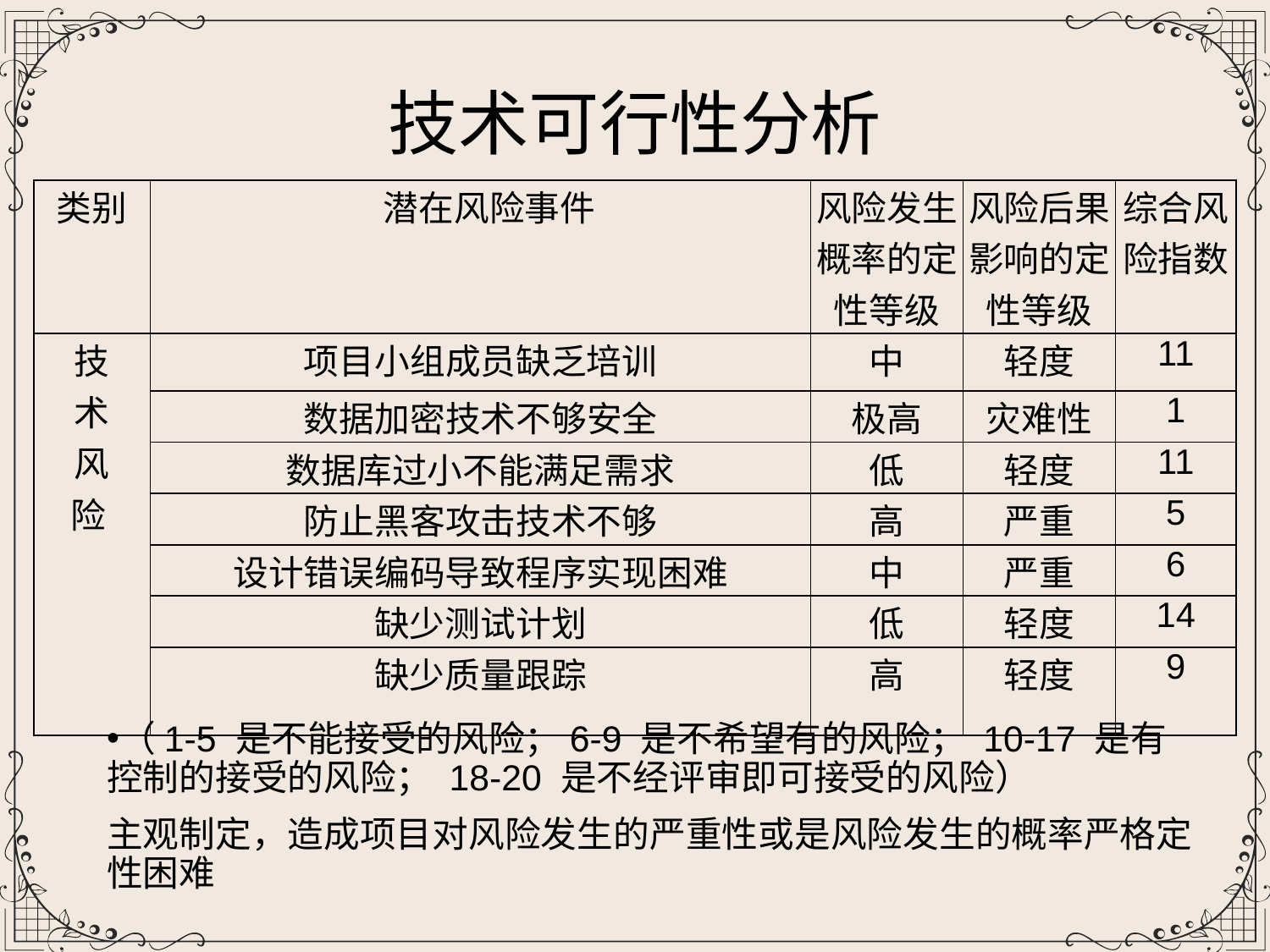

技术可行性分析
| 类别 | 潜在风险事件 | 风险发生概率的定性等级 | 风险后果影响的定性等级 | 综合风险指数 |
| --- | --- | --- | --- | --- |
| 技 术 风 险 | 项目小组成员缺乏培训 | 中 | 轻度 | 11 |
|  | 数据加密技术不够安全 | 极高 | 灾难性 | 1 |
|  | 数据库过小不能满足需求 | 低 | 轻度 | 11 |
|  | 防止黑客攻击技术不够 | 高 | 严重 | 5 |
|  | 设计错误编码导致程序实现困难 | 中 | 严重 | 6 |
|  | 缺少测试计划 | 低 | 轻度 | 14 |
|  | 缺少质量跟踪 | 高 | 轻度 | 9 |
（1-5 是不能接受的风险；6-9 是不希望有的风险； 10-17 是有控制的接受的风险； 18-20 是不经评审即可接受的风险）
主观制定，造成项目对风险发生的严重性或是风险发生的概率严格定性困难